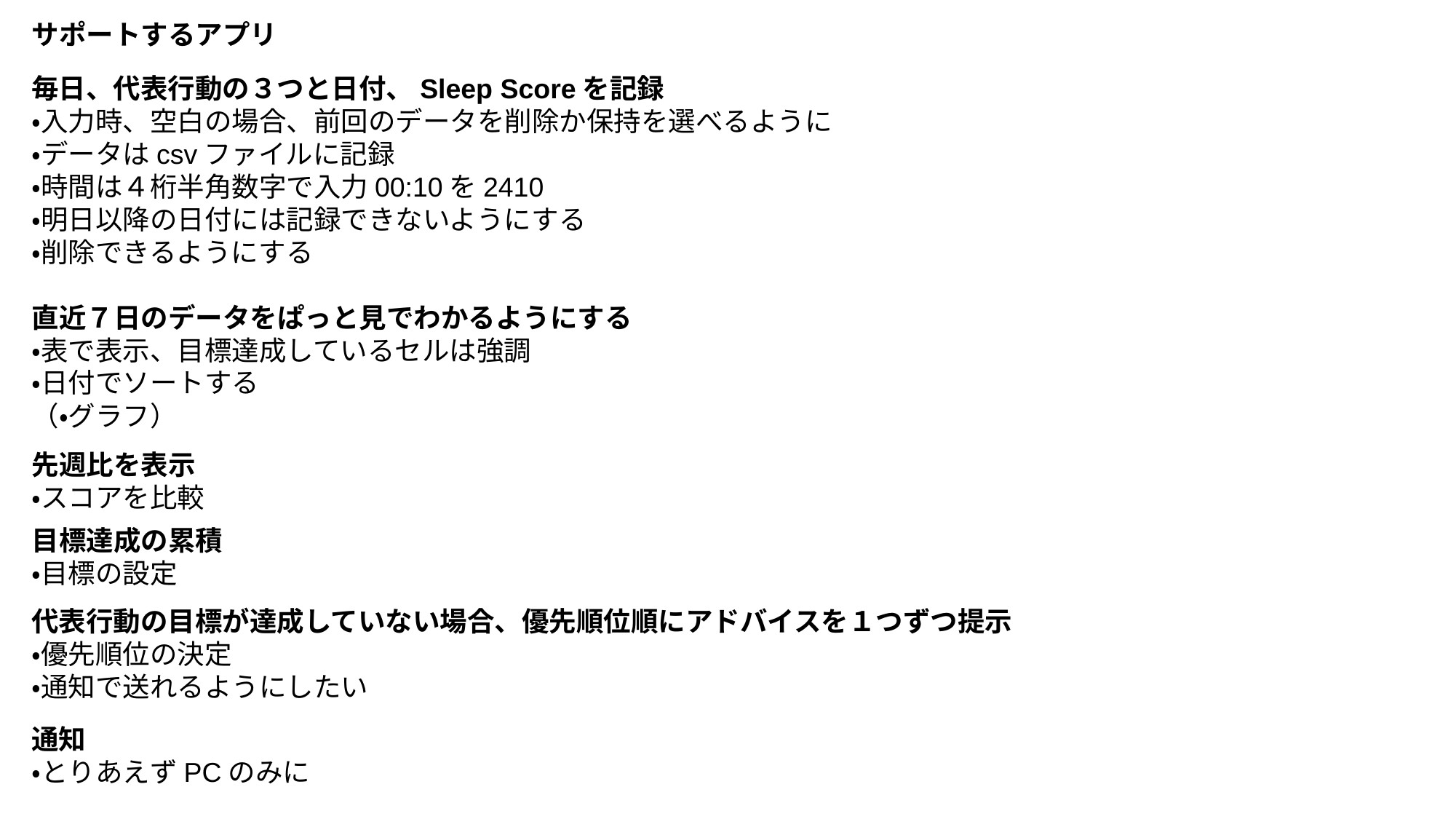

サポートするアプリ
毎日、代表行動の３つと日付、Sleep Scoreを記録
・入力時、空白の場合、前回のデータを削除か保持を選べるように
・データはcsvファイルに記録
・時間は４桁半角数字で入力00:10を2410
・明日以降の日付には記録できないようにする
・削除できるようにする
直近７日のデータをぱっと見でわかるようにする
・表で表示、目標達成しているセルは強調
・日付でソートする
（・グラフ）
先週比を表示
・スコアを比較
目標達成の累積
・目標の設定
代表行動の目標が達成していない場合、優先順位順にアドバイスを１つずつ提示
・優先順位の決定
・通知で送れるようにしたい
通知
・とりあえずPCのみに